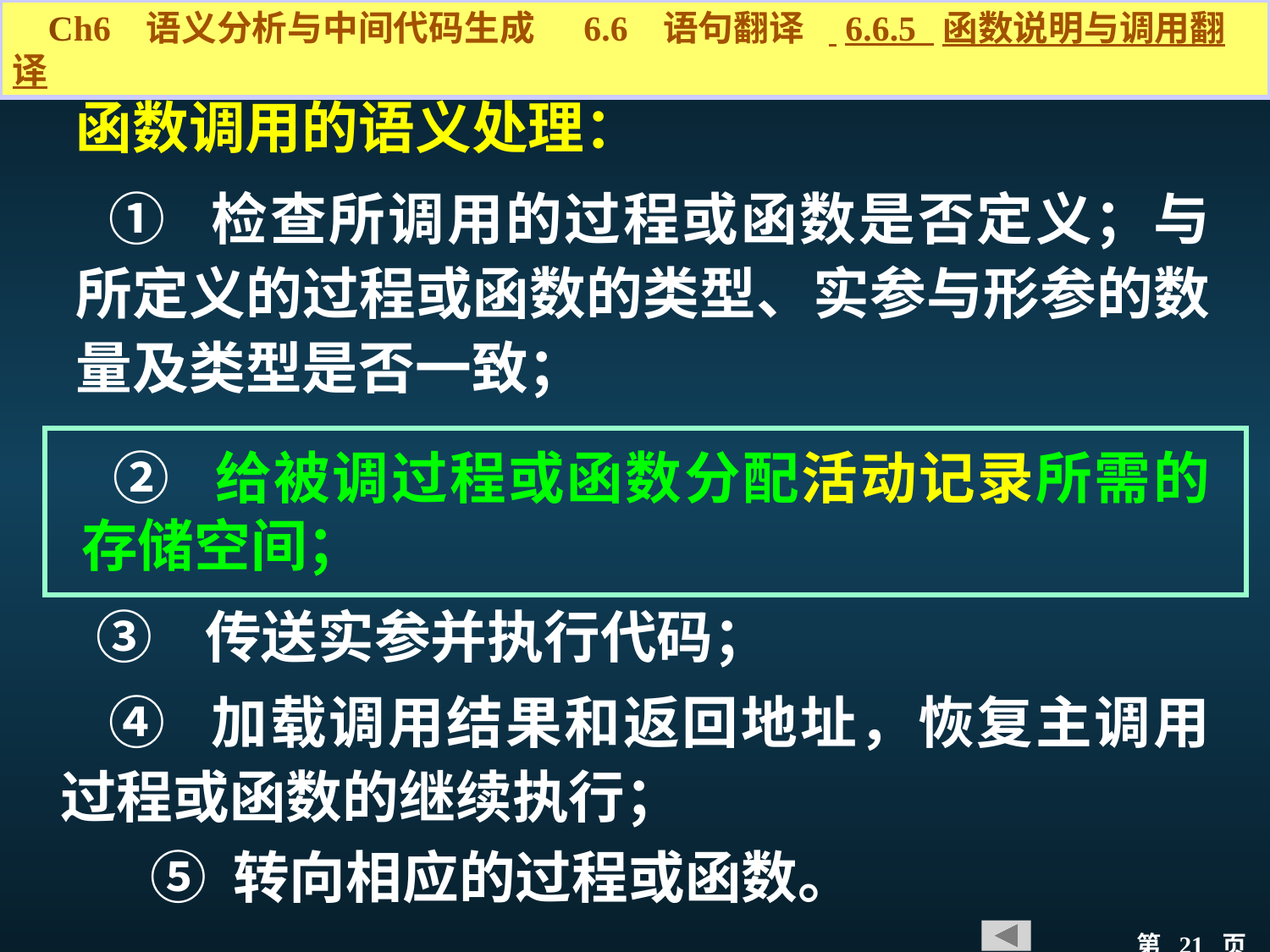

Ch8     运行环境                   8.1   关于存储组织
    Ch6   语义分析与中间代码生成     6.6   语句翻译    6.6.5  函数说明与调用翻译
函数调用的语义处理：
  ①  检查所调用的过程或函数是否定义；与所定义的过程或函数的类型、实参与形参的数量及类型是否一致；

  ②  给被调过程或函数分配活动记录所需的存储空间；
   ③   传送实参并执行代码；
   ④  加载调用结果和返回地址，恢复主调用过程或函数的继续执行；
⑤ 转向相应的过程或函数。